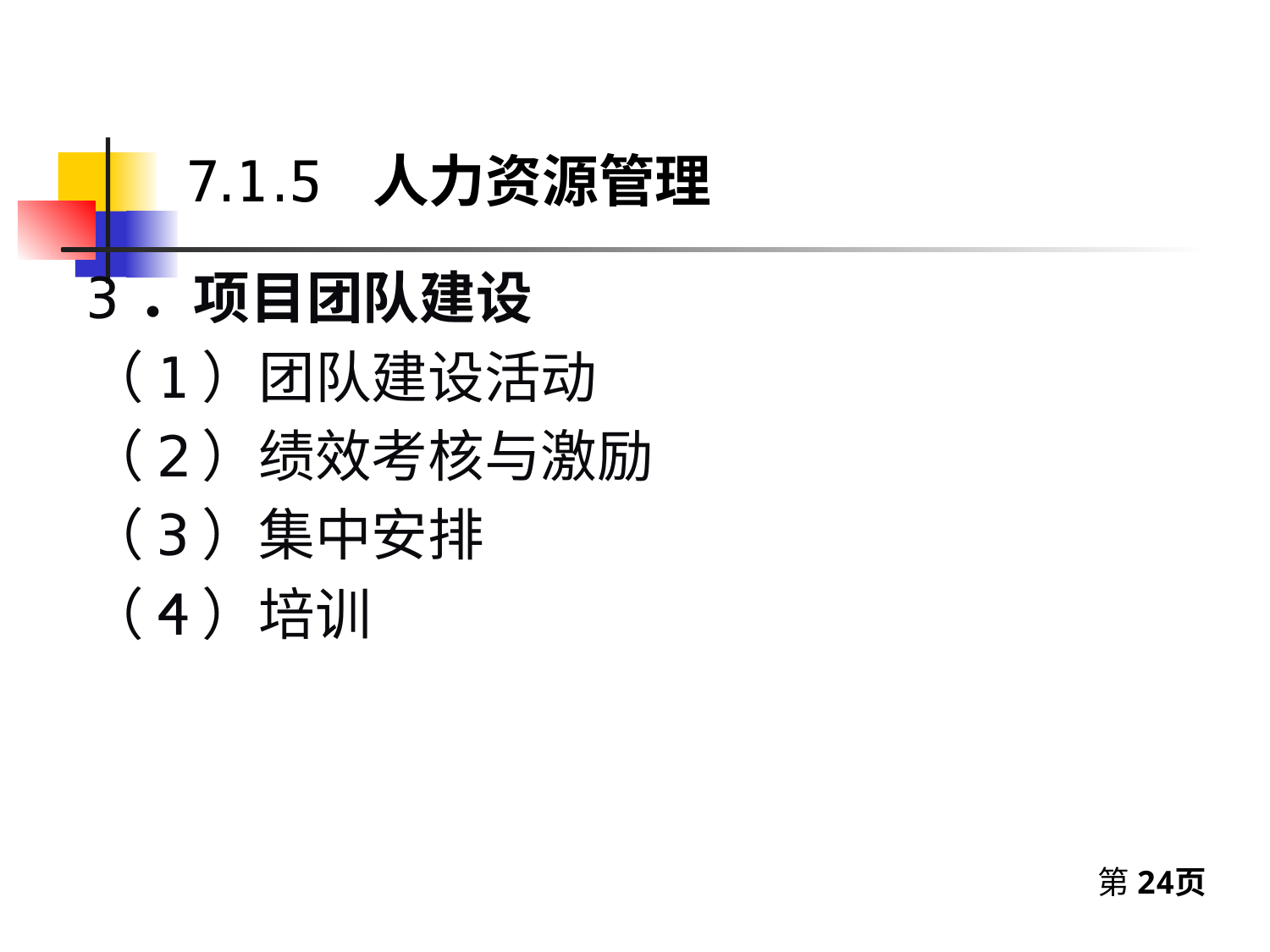

7.1.5  人力资源管理
3．项目团队建设
（1）团队建设活动
（2）绩效考核与激励
（3）集中安排
（4）培训